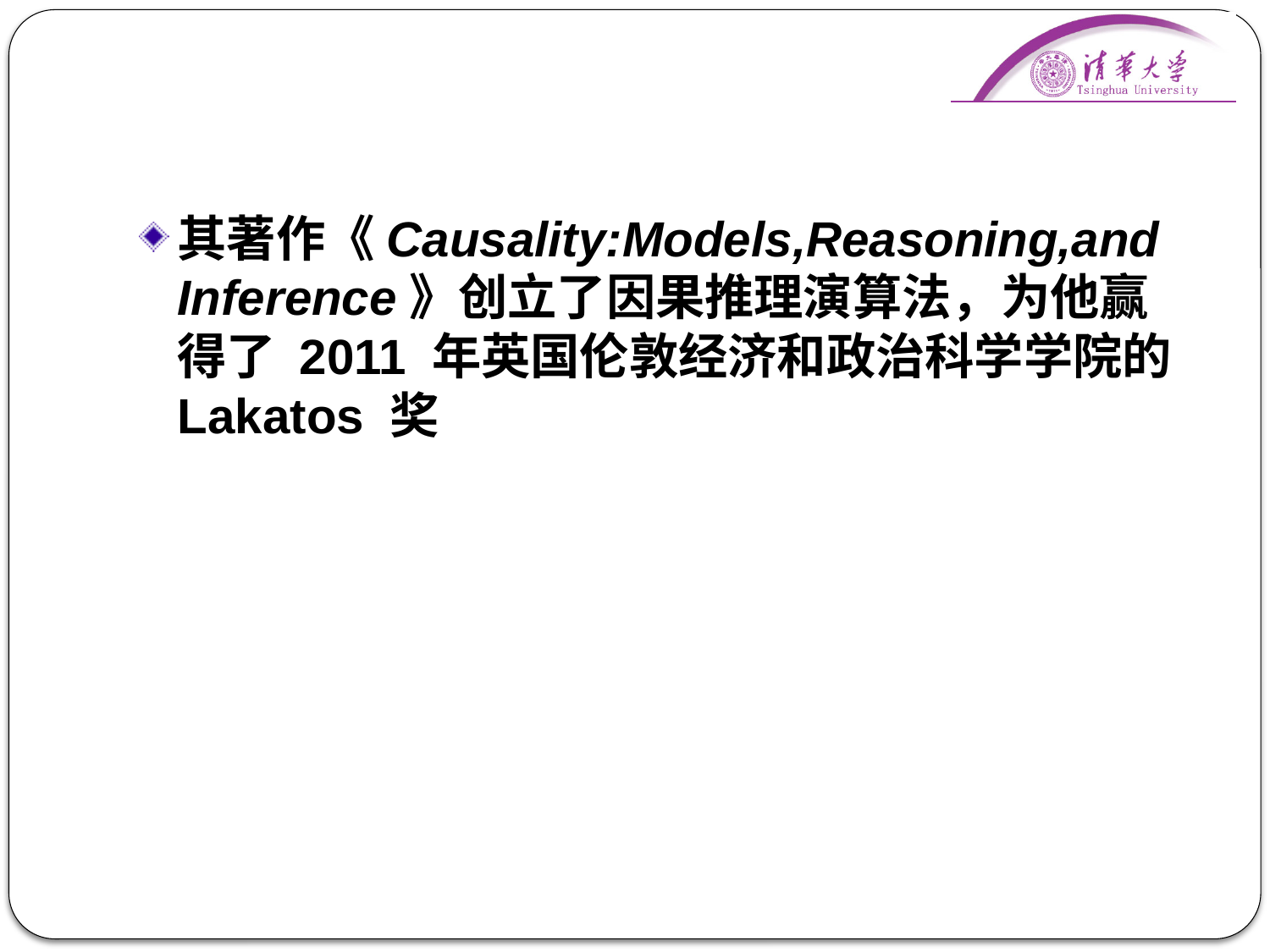

#
其著作《Causality:Models,Reasoning,and Inference》创立了因果推理演算法，为他赢得了 2011 年英国伦敦经济和政治科学学院的 Lakatos 奖

87